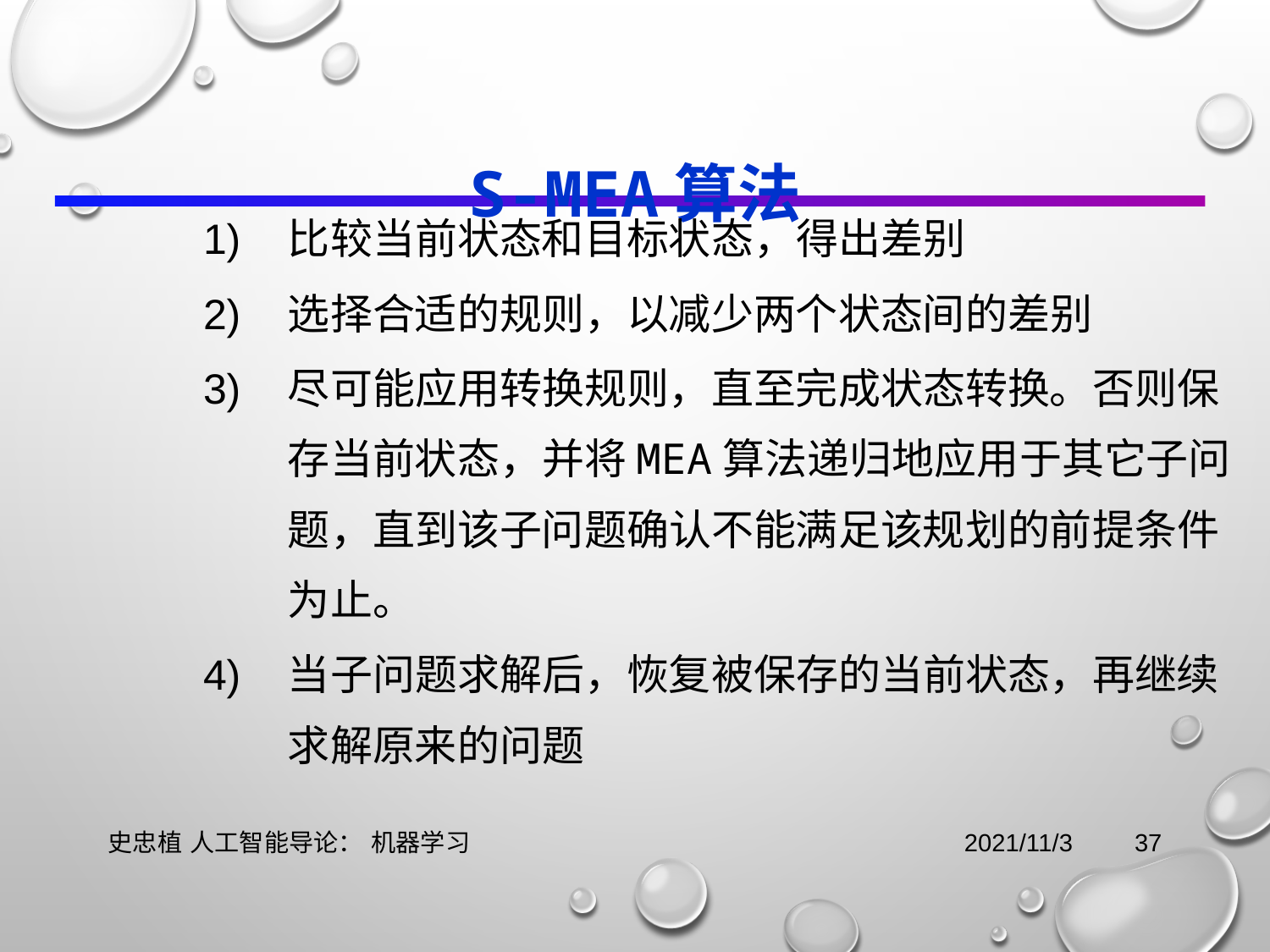

# S-MEA算法
比较当前状态和目标状态，得出差别
选择合适的规则，以减少两个状态间的差别
尽可能应用转换规则，直至完成状态转换。否则保存当前状态，并将MEA算法递归地应用于其它子问题，直到该子问题确认不能满足该规划的前提条件为止。
当子问题求解后，恢复被保存的当前状态，再继续求解原来的问题
史忠植 人工智能导论： 机器学习
2021/11/3
37